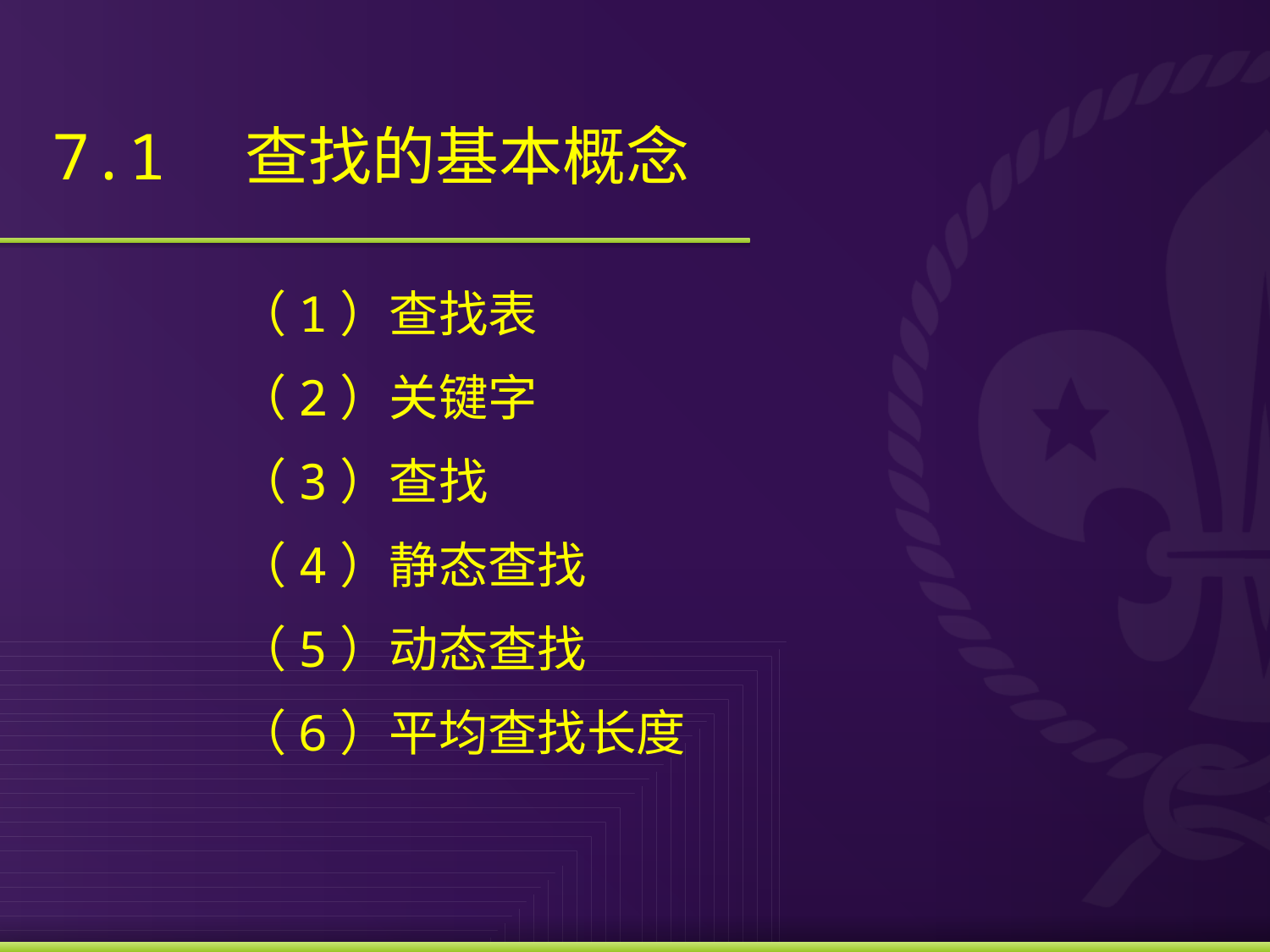

# 7.1　查找的基本概念

（1）查找表
（2）关键字
（3）查找
（4）静态查找
（5）动态查找
（6）平均查找长度